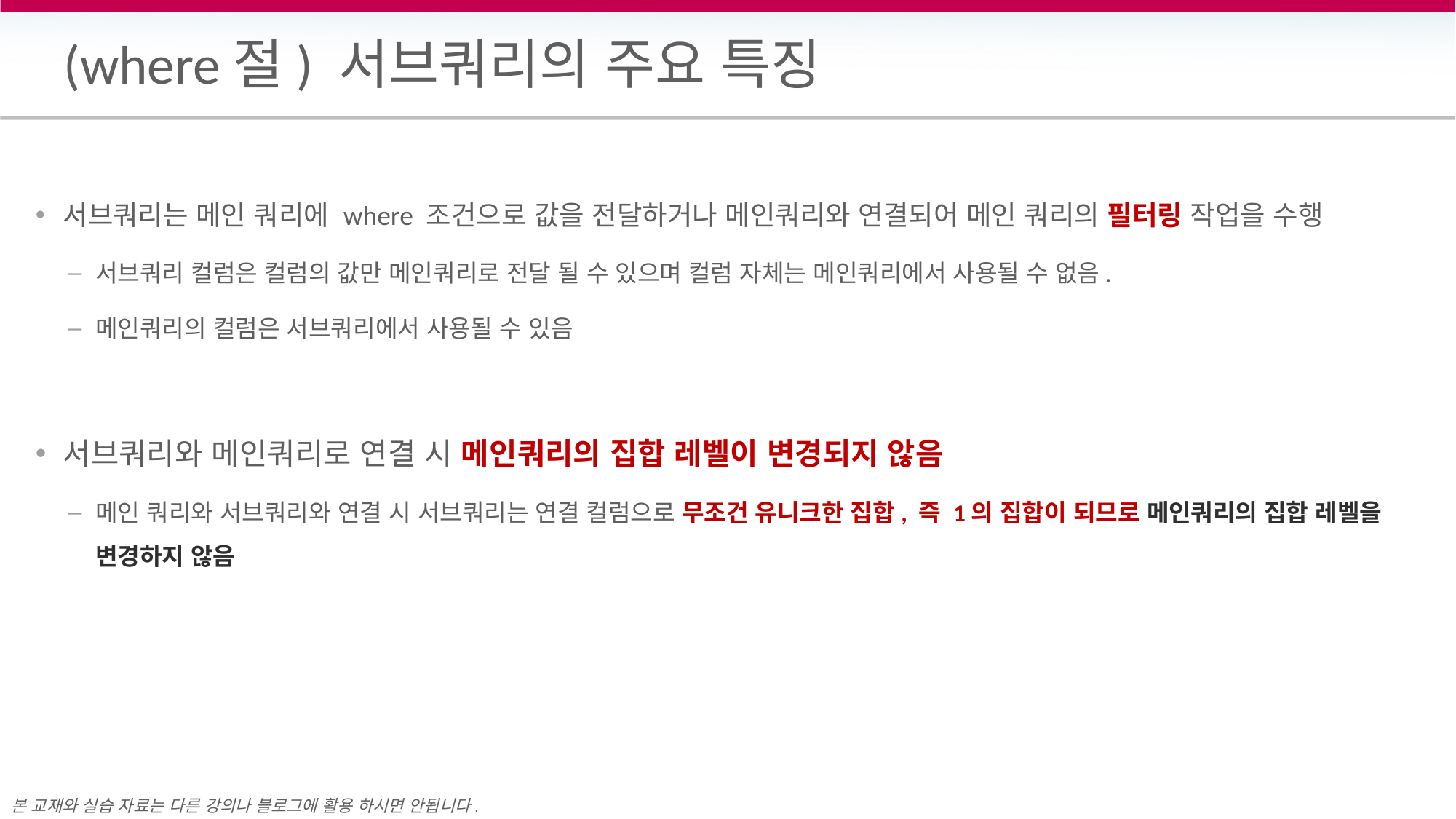

# (where절) 서브쿼리의 주요 특징
서브쿼리는 메인 쿼리에 where 조건으로 값을 전달하거나 메인쿼리와 연결되어 메인 쿼리의 필터링 작업을 수행
서브쿼리 컬럼은 컬럼의 값만 메인쿼리로 전달 될 수 있으며 컬럼 자체는 메인쿼리에서 사용될 수 없음.
메인쿼리의 컬럼은 서브쿼리에서 사용될 수 있음

서브쿼리와 메인쿼리로 연결 시 메인쿼리의 집합 레벨이 변경되지 않음
메인 쿼리와 서브쿼리와 연결 시 서브쿼리는 연결 컬럼으로 무조건 유니크한 집합, 즉 1의 집합이 되므로 메인쿼리의 집합 레벨을 변경하지 않음